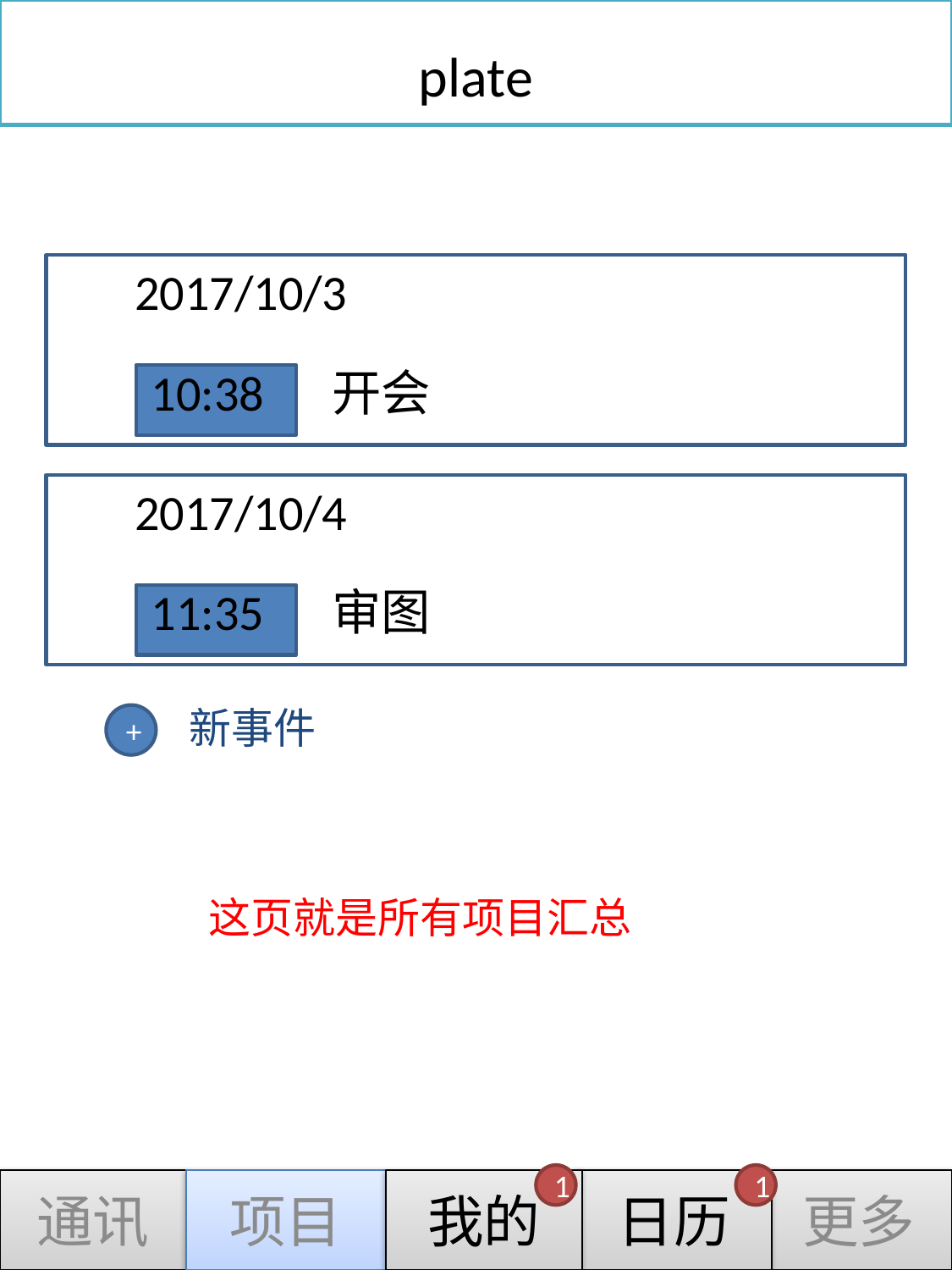

plate

2017/10/3
10:38     开会

2017/10/4
11:35     审图

新事件
+
这页就是所有项目汇总
1
1
通讯
项目
我的
日历
更多